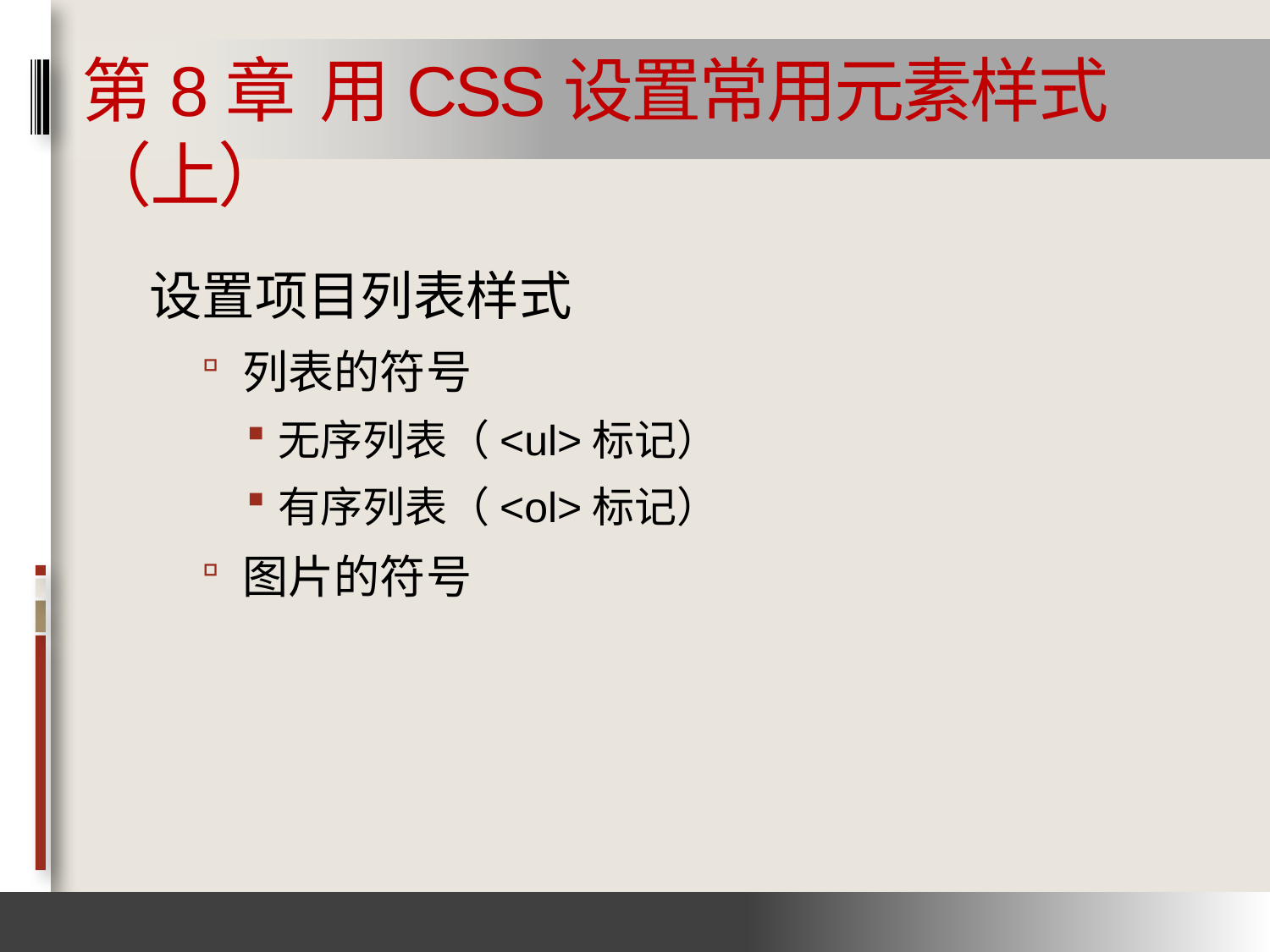

# 第8章  用CSS设置常用元素样式（上）
设置项目列表样式
列表的符号
无序列表（<ul>标记）
有序列表（<ol>标记）
图片的符号